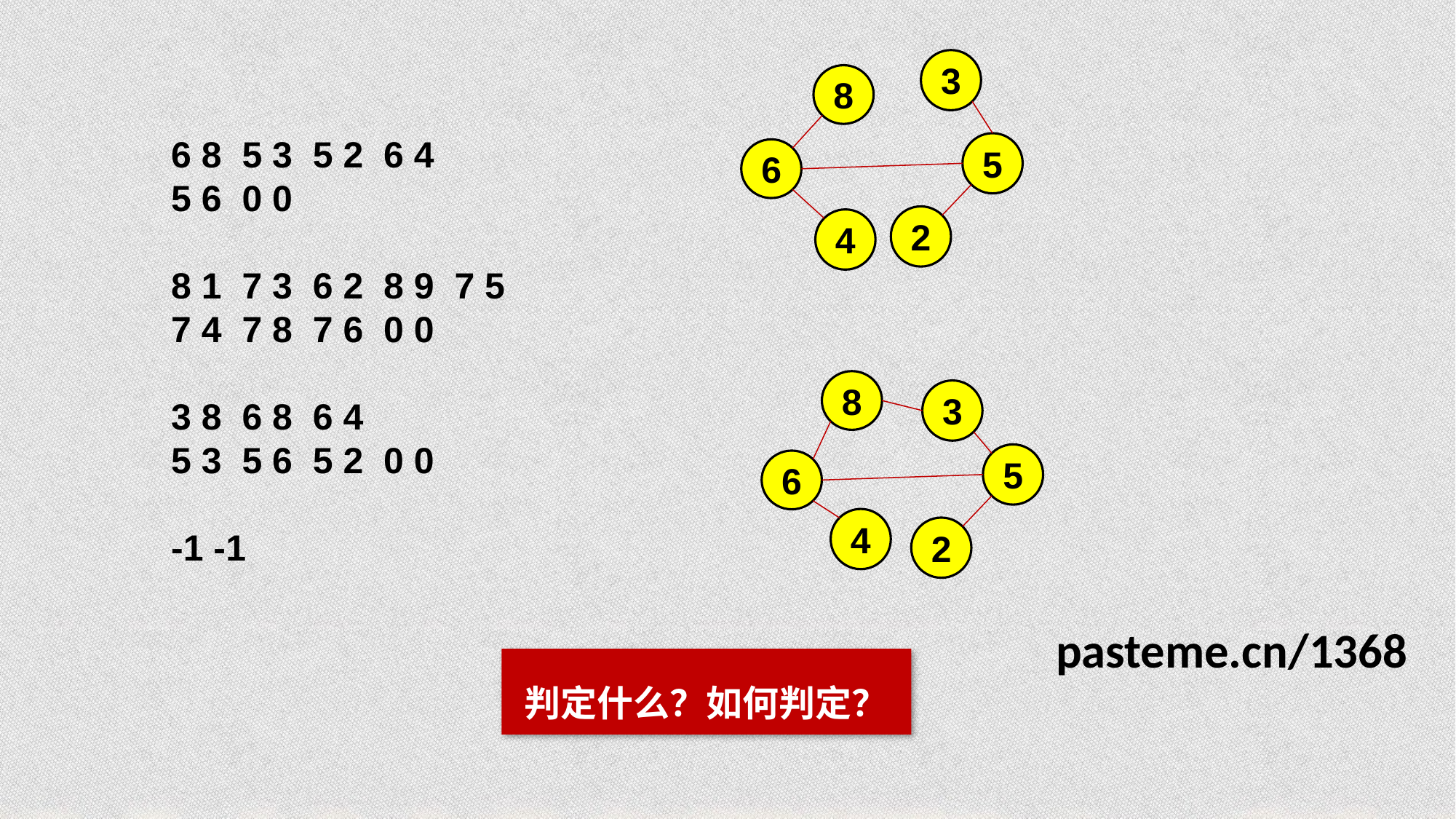

3
8
6 8  5 3  5 2  6 4
5 6  0 0

8 1  7 3  6 2  8 9  7 5
7 4  7 8  7 6  0 0

3 8  6 8  6 4
5 3  5 6  5 2  0 0

-1 -1
5
6
2
4
8
3
5
6
4
2
pasteme.cn/1368
判定什么？如何判定？